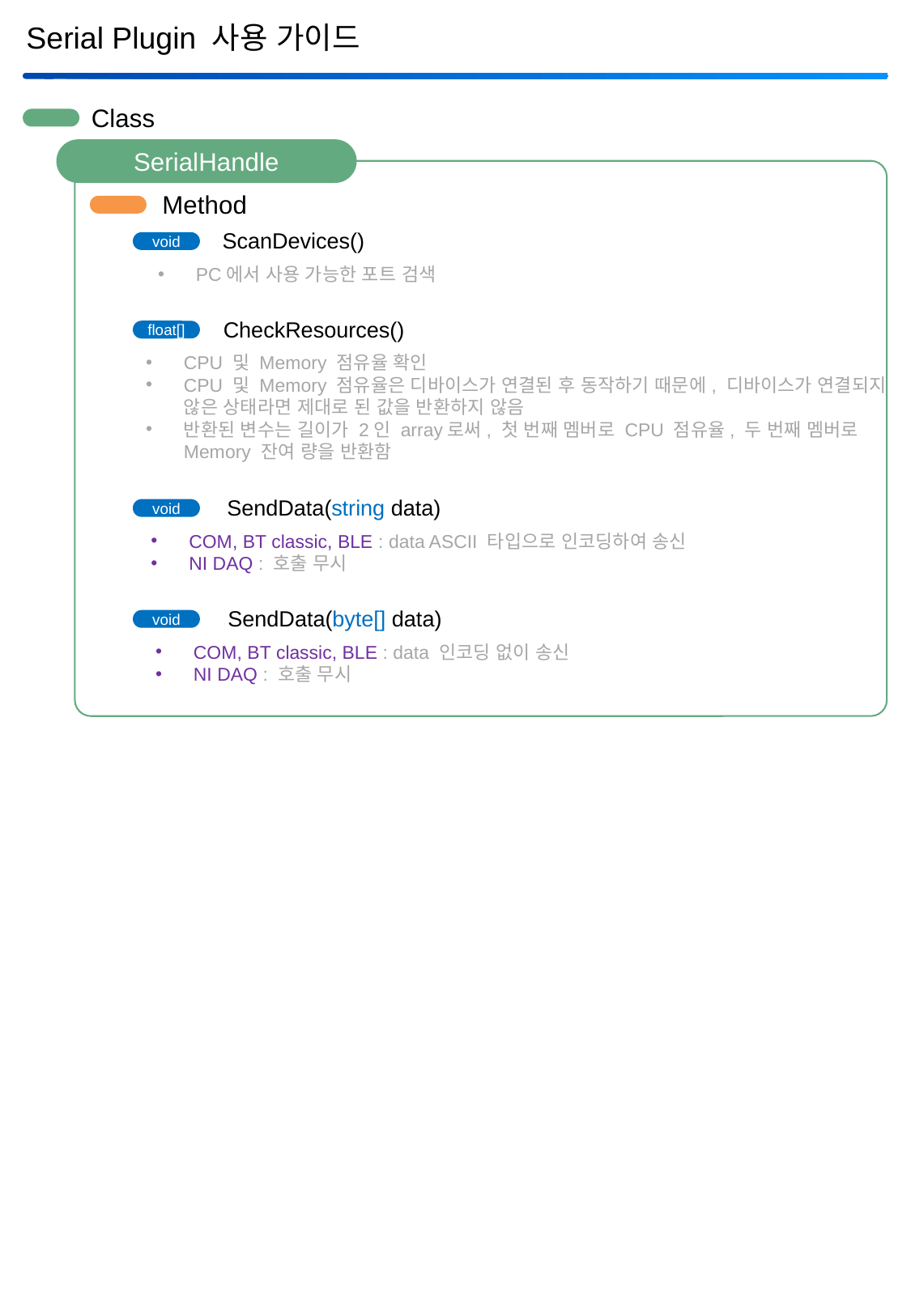

Serial Plugin 사용 가이드

Class

SerialHandle

Method

ScanDevices()
void
PC에서 사용 가능한 포트 검색
CheckResources()
float[]
CPU 및 Memory 점유율 확인
CPU 및 Memory 점유율은 디바이스가 연결된 후 동작하기 때문에, 디바이스가 연결되지
않은 상태라면 제대로 된 값을 반환하지 않음
반환된 변수는 길이가 2인 array로써, 첫 번째 멤버로 CPU 점유율, 두 번째 멤버로
Memory 잔여 량을 반환함
SendData(string data)
void
COM, BT classic, BLE : data ASCII 타입으로 인코딩하여 송신
NI DAQ : 호출 무시
SendData(byte[] data)
void
COM, BT classic, BLE : data 인코딩 없이 송신
NI DAQ : 호출 무시